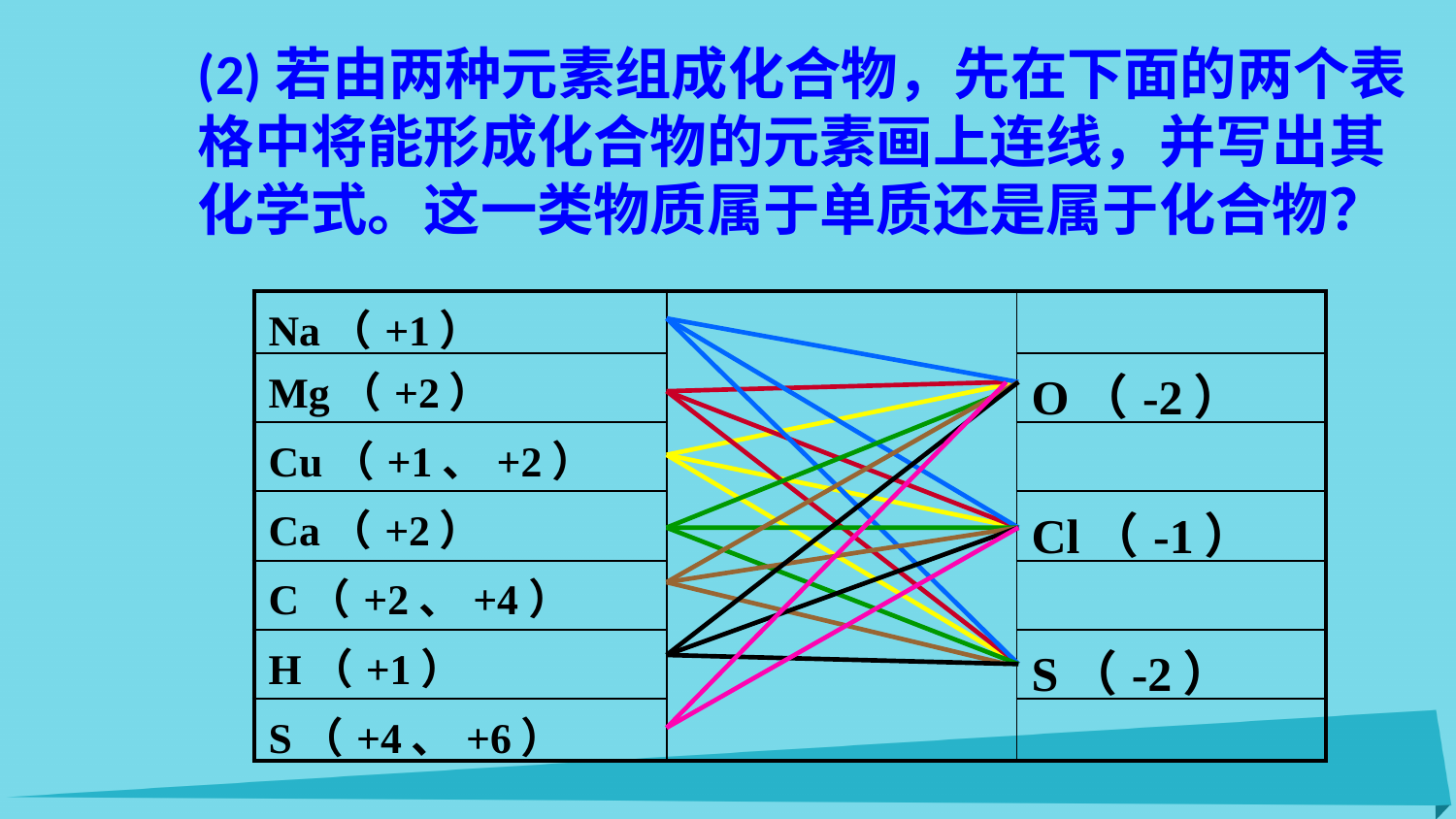

(2)若由两种元素组成化合物，先在下面的两个表格中将能形成化合物的元素画上连线，并写出其化学式。这一类物质属于单质还是属于化合物？
| Na（+1） |  |  |
| --- | --- | --- |
| Mg（+2） |  | O（-2） |
| Cu（+1、+2） |  |  |
| Ca（+2） |  | Cl（-1） |
| C（+2、+4） |  |  |
| H（+1） |  | S（-2） |
| S（+4、+6） |  |  |